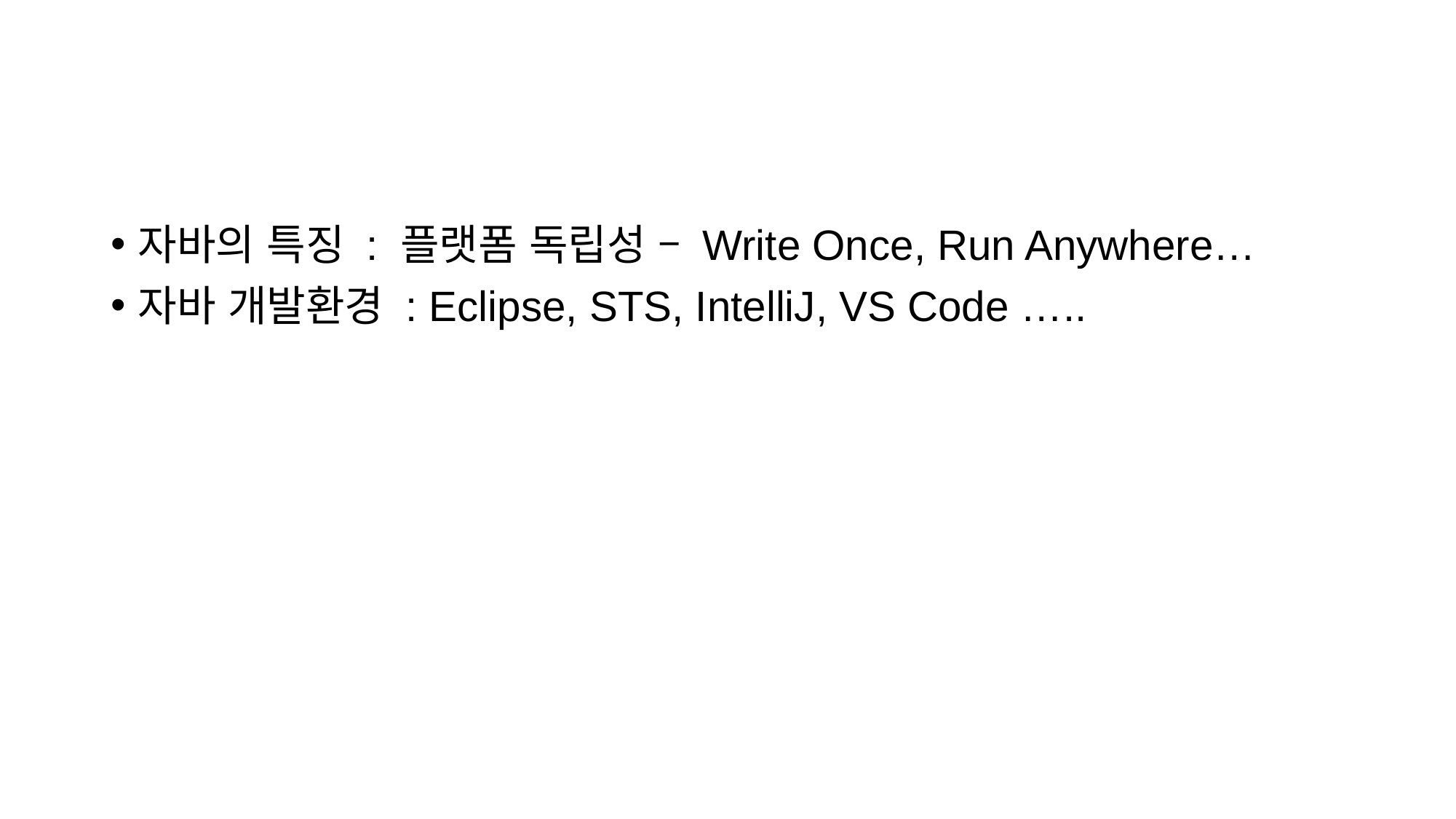

#
자바의 특징 : 플랫폼 독립성 – Write Once, Run Anywhere…
자바 개발환경 : Eclipse, STS, IntelliJ, VS Code …..